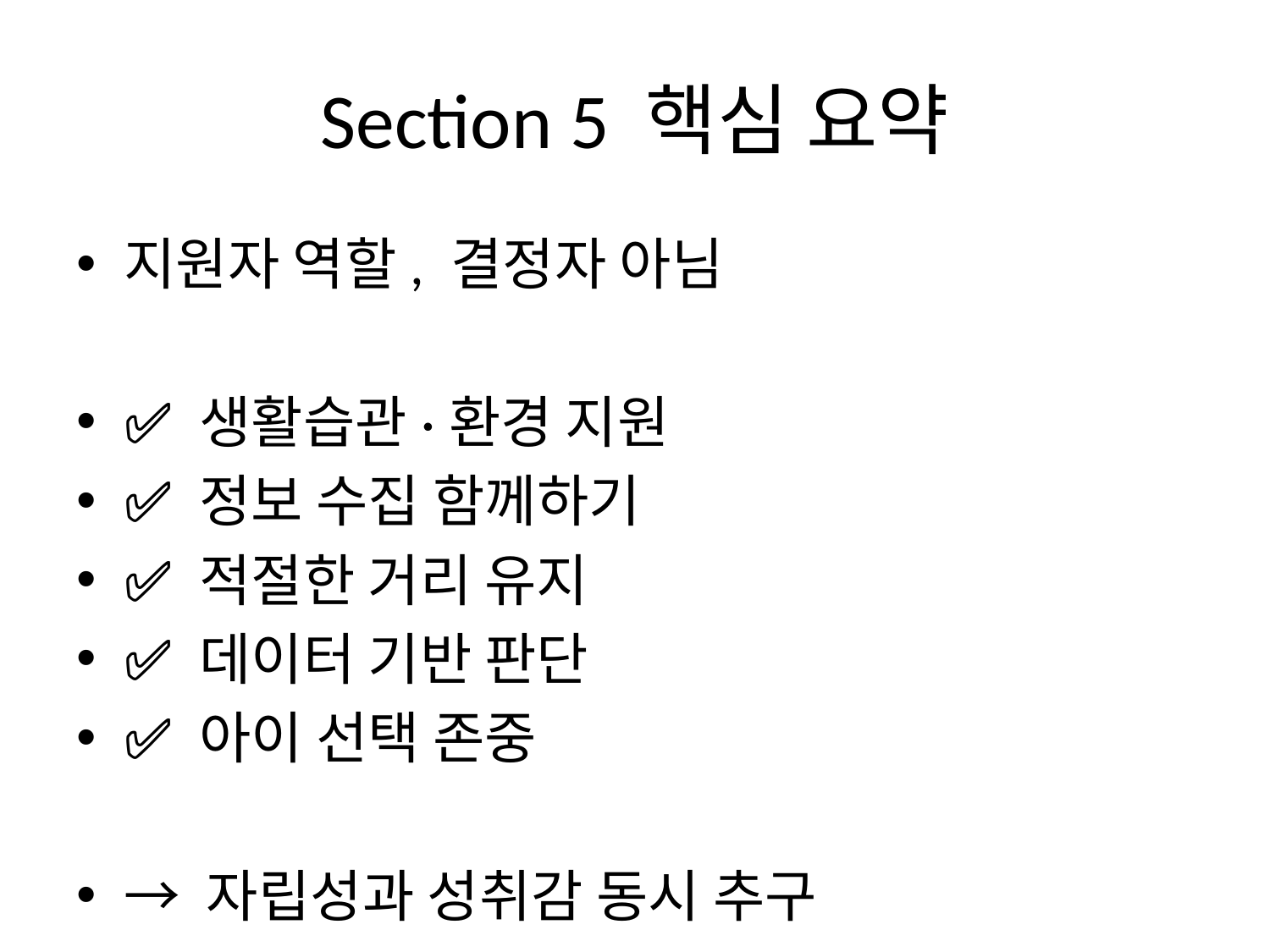

# Section 5 핵심 요약
지원자 역할, 결정자 아님

✅ 생활습관·환경 지원
✅ 정보 수집 함께하기
✅ 적절한 거리 유지
✅ 데이터 기반 판단
✅ 아이 선택 존중

→ 자립성과 성취감 동시 추구